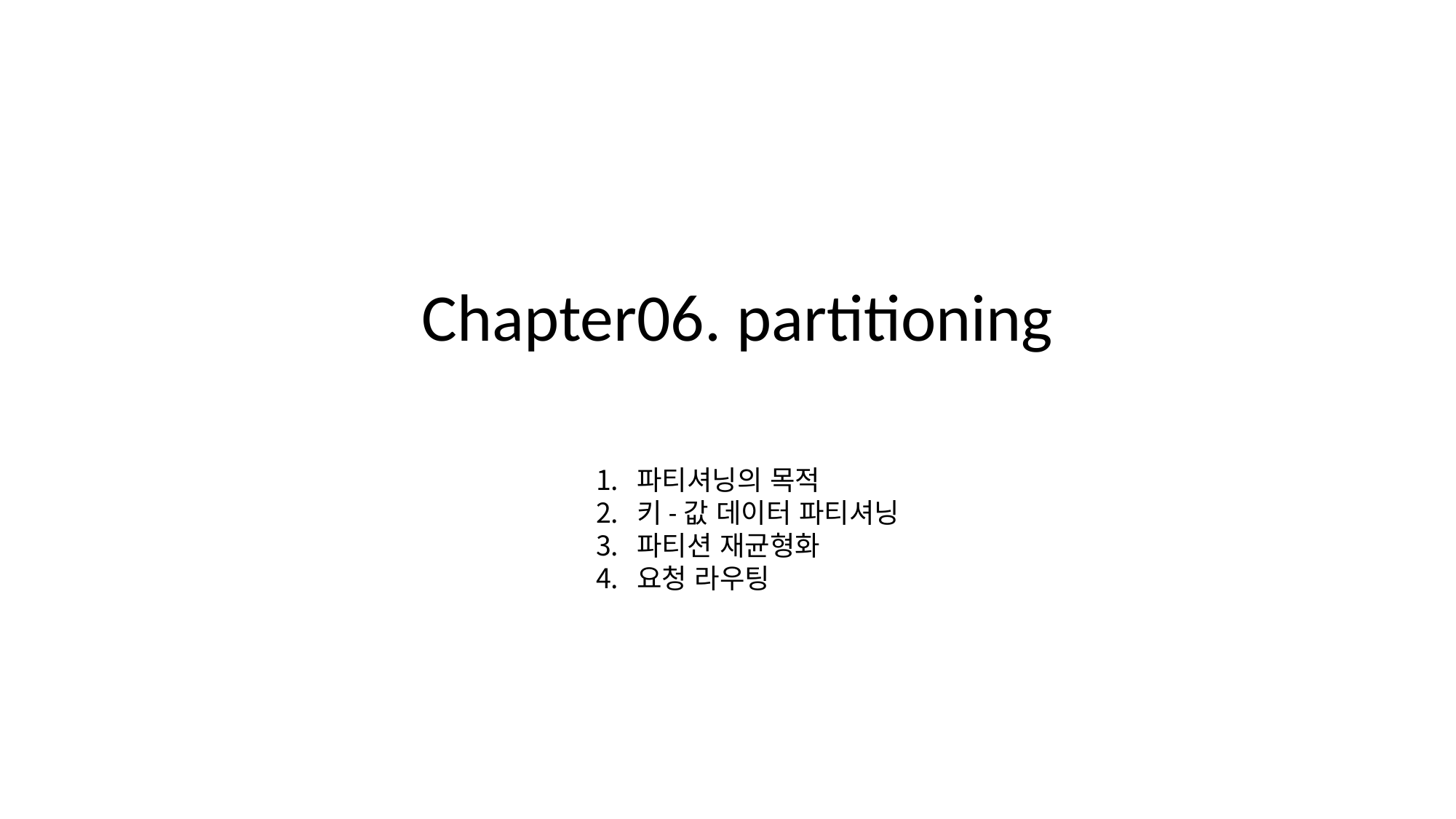

Chapter06. partitioning
파티셔닝의 목적
키-값 데이터 파티셔닝
파티션 재균형화
요청 라우팅